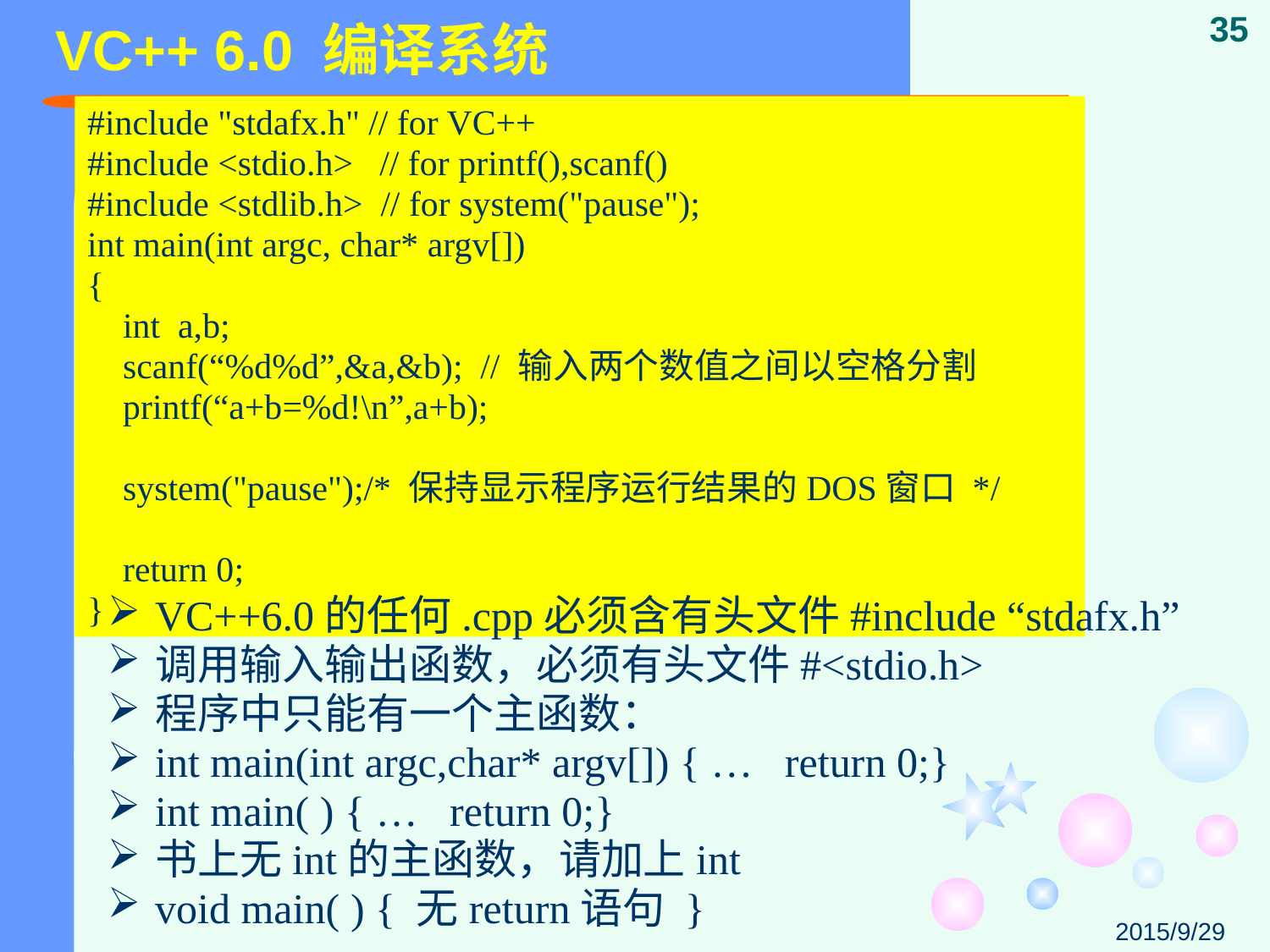

# VC++ 6.0 编译系统
35
#include "stdafx.h" // for VC++
#include <stdio.h>   // for printf(),scanf()
#include <stdlib.h>  // for system("pause");
int main(int argc, char* argv[])
{
    int  a,b;
    scanf(“%d%d”,&a,&b);  // 输入两个数值之间以空格分割
    printf(“a+b=%d!\n”,a+b);

    system("pause");/* 保持显示程序运行结果的DOS窗口 */

    return 0;
}
VC++6.0的任何.cpp必须含有头文件#include “stdafx.h”
调用输入输出函数，必须有头文件#<stdio.h>
程序中只能有一个主函数：
int main(int argc,char* argv[]) { …   return 0;}
int main( ) { …   return 0;}
书上无int的主函数，请加上int
void main( ) { 无return语句 }
2015/9/29